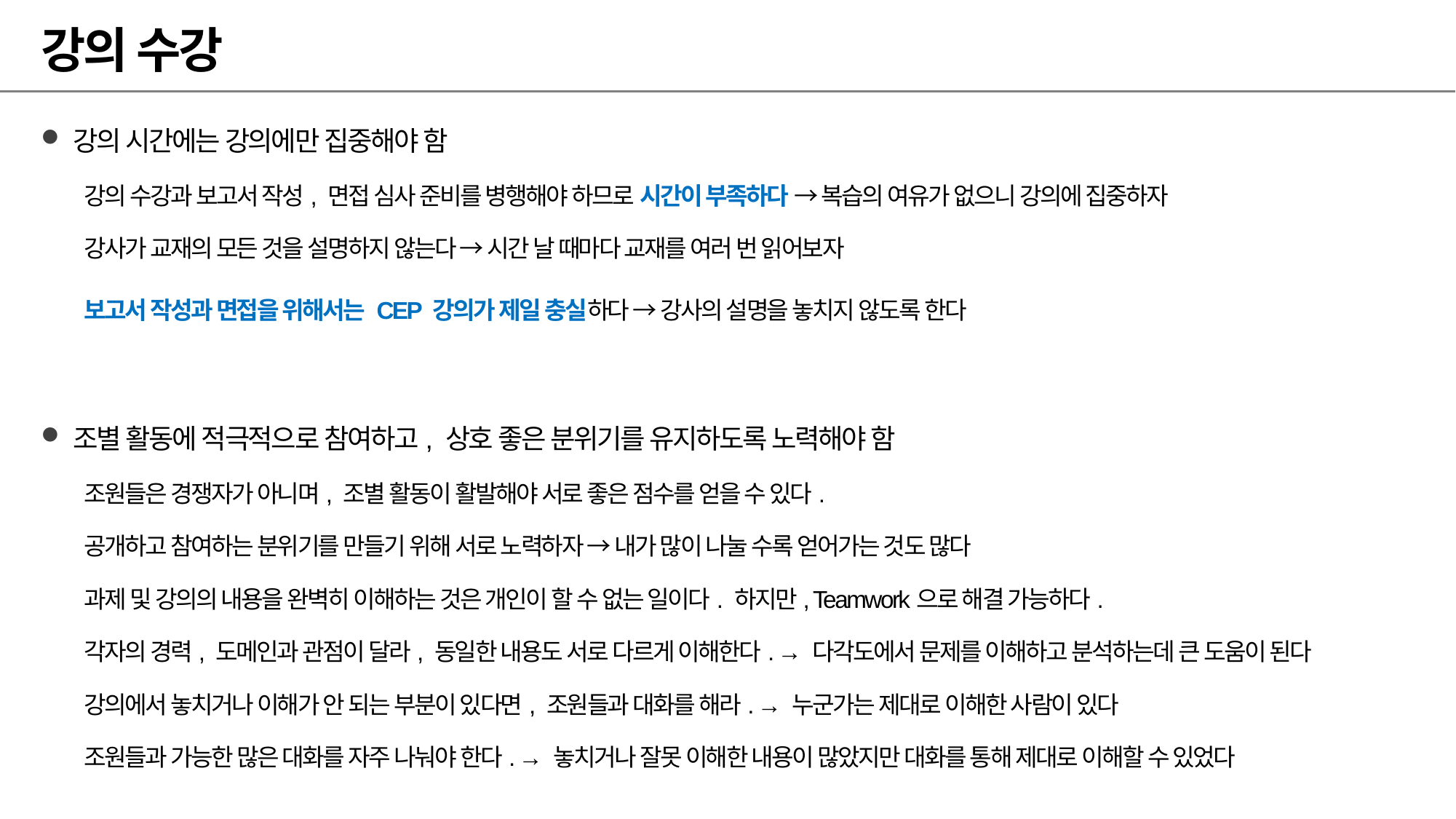

# 강의 수강
강의 시간에는 강의에만 집중해야 함
강의 수강과 보고서 작성, 면접 심사 준비를 병행해야 하므로 시간이 부족하다 → 복습의 여유가 없으니 강의에 집중하자
강사가 교재의 모든 것을 설명하지 않는다 → 시간 날 때마다 교재를 여러 번 읽어보자
보고서 작성과 면접을 위해서는 CEP 강의가 제일 충실하다 → 강사의 설명을 놓치지 않도록 한다

조별 활동에 적극적으로 참여하고, 상호 좋은 분위기를 유지하도록 노력해야 함
조원들은 경쟁자가 아니며, 조별 활동이 활발해야 서로 좋은 점수를 얻을 수 있다.
공개하고 참여하는 분위기를 만들기 위해 서로 노력하자 → 내가 많이 나눌 수록 얻어가는 것도 많다
과제 및 강의의 내용을 완벽히 이해하는 것은 개인이 할 수 없는 일이다. 하지만, Teamwork으로 해결 가능하다.
각자의 경력, 도메인과 관점이 달라, 동일한 내용도 서로 다르게 이해한다. → 다각도에서 문제를 이해하고 분석하는데 큰 도움이 된다
강의에서 놓치거나 이해가 안 되는 부분이 있다면, 조원들과 대화를 해라. → 누군가는 제대로 이해한 사람이 있다
조원들과 가능한 많은 대화를 자주 나눠야 한다. → 놓치거나 잘못 이해한 내용이 많았지만 대화를 통해 제대로 이해할 수 있었다